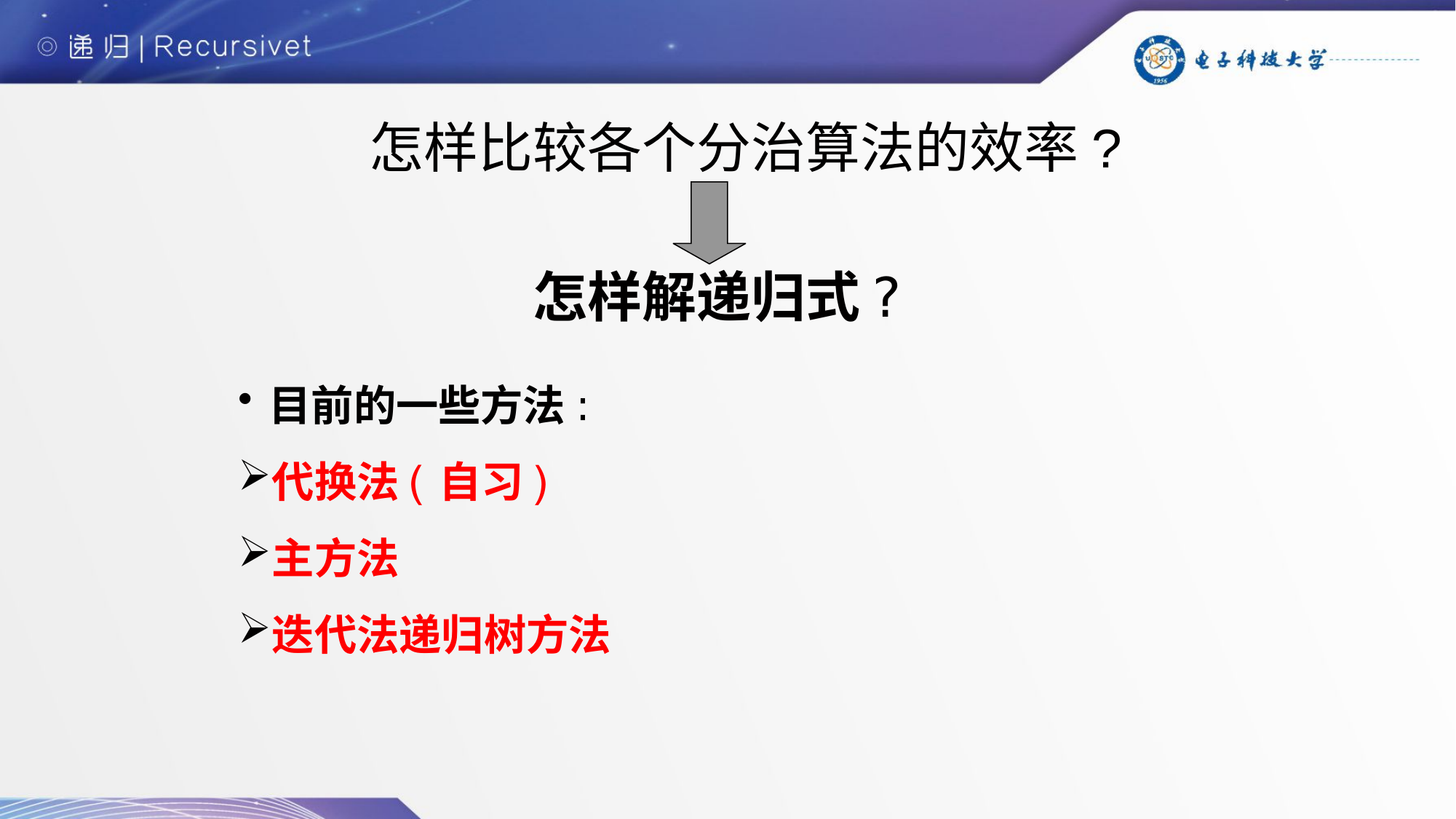

怎样比较各个分治算法的效率?

# 怎样解递归式?
目前的一些方法:
代换法(自习)
主方法
迭代法递归树方法